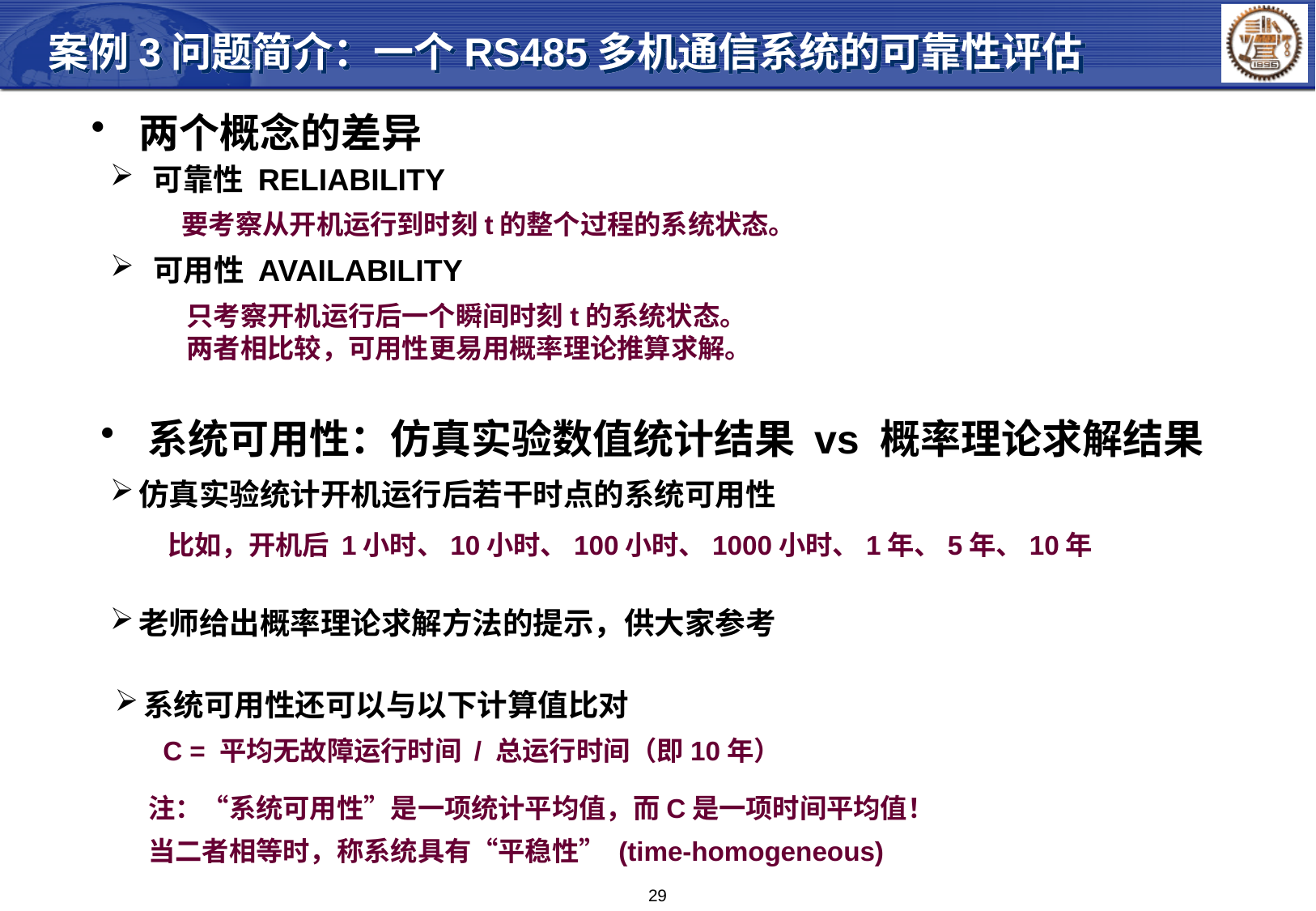

案例3问题简介：一个RS485多机通信系统的可靠性评估
 两个概念的差异
 可靠性 RELIABILITY
要考察从开机运行到时刻t的整个过程的系统状态。
 可用性 AVAILABILITY
只考察开机运行后一个瞬间时刻t的系统状态。
两者相比较，可用性更易用概率理论推算求解。
 系统可用性：仿真实验数值统计结果 vs 概率理论求解结果
仿真实验统计开机运行后若干时点的系统可用性
比如，开机后 1小时、10小时、100小时、1000小时、1年、5年、10年
老师给出概率理论求解方法的提示，供大家参考
系统可用性还可以与以下计算值比对
C = 平均无故障运行时间 / 总运行时间（即10年）
注：“系统可用性”是一项统计平均值，而C是一项时间平均值！
当二者相等时，称系统具有“平稳性” (time-homogeneous)
29